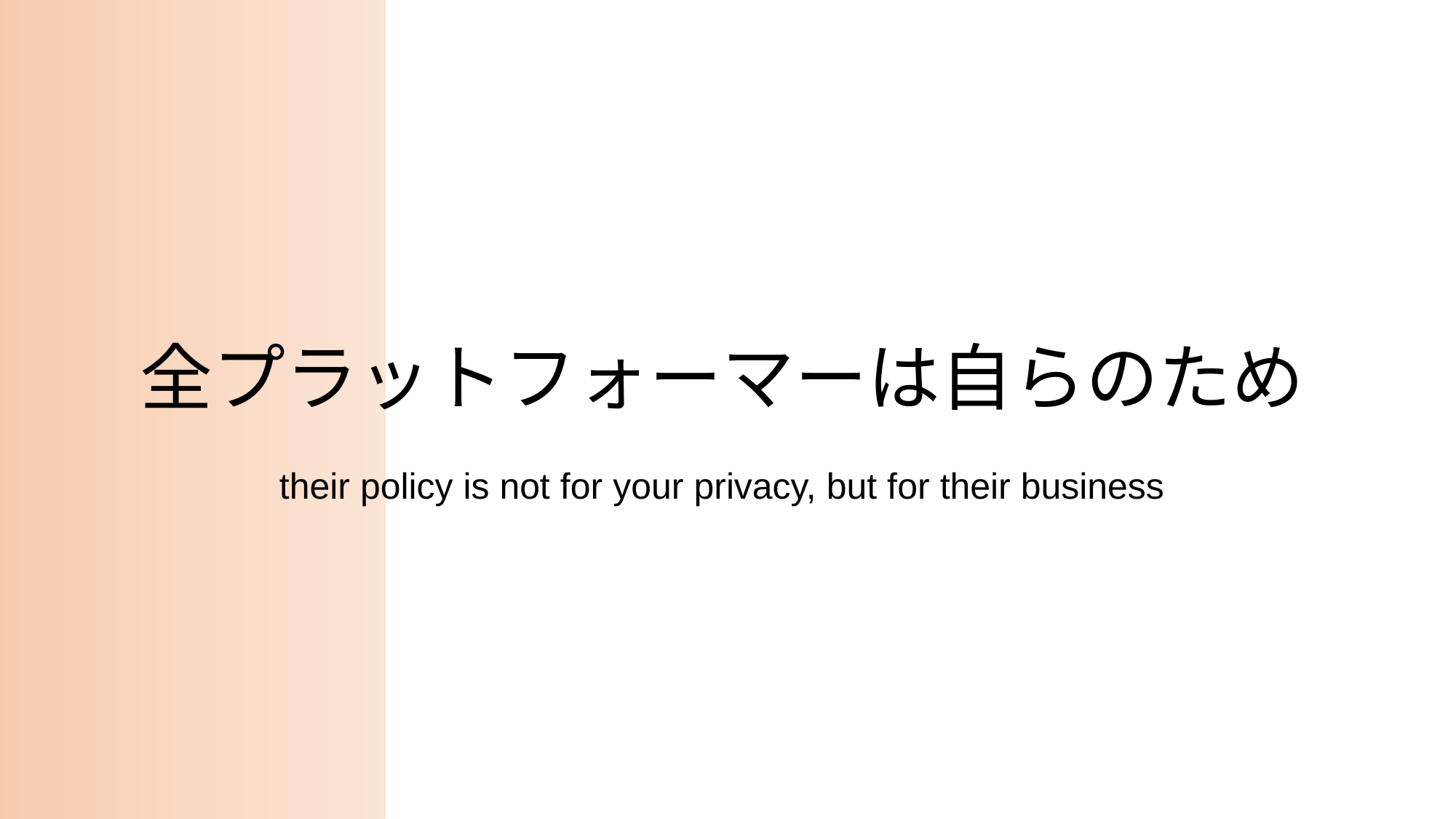

全プラットフォーマーは自らのため

their policy is not for your privacy, but for their business